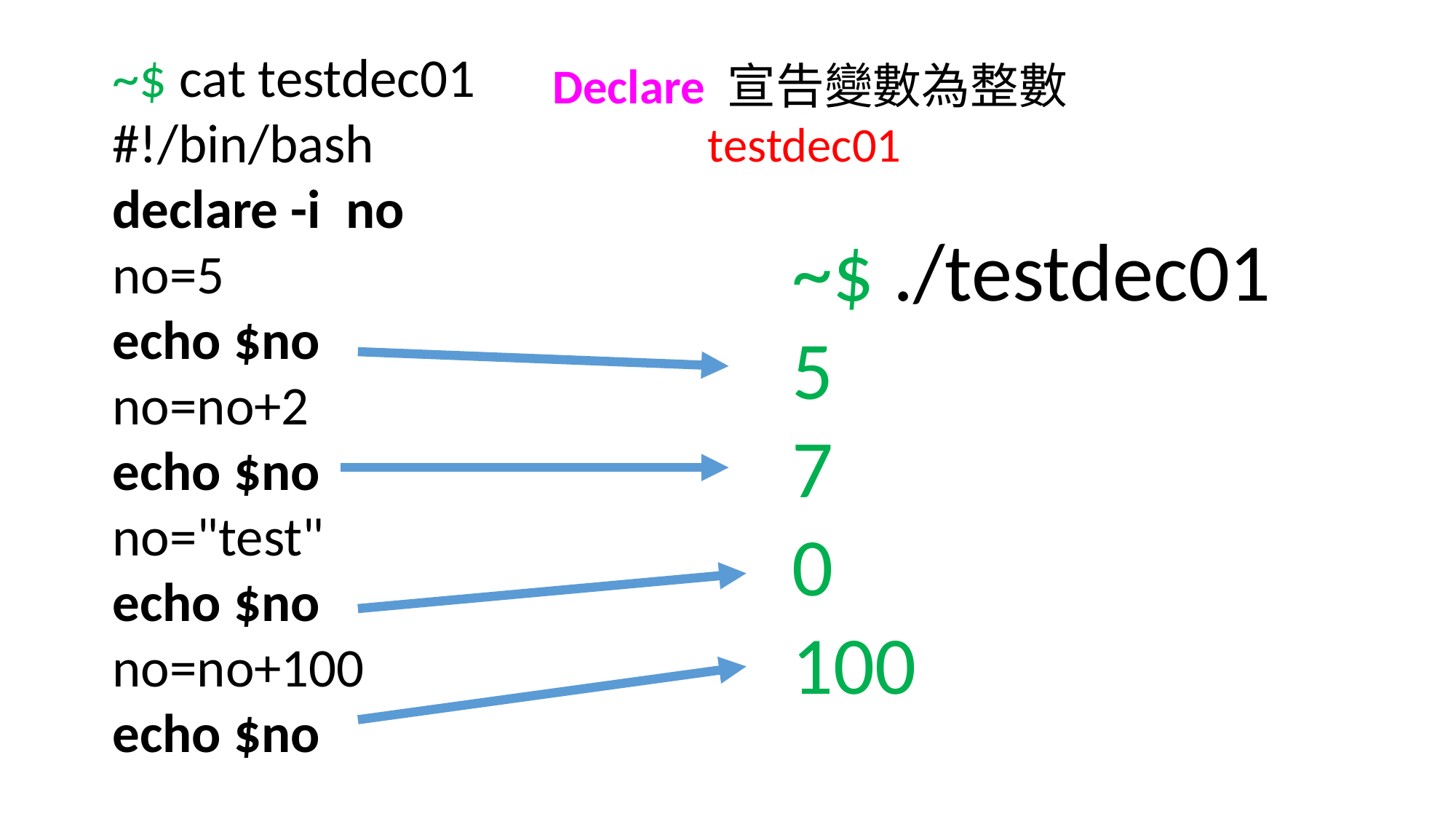

~$ cat testdec01
#!/bin/bash
declare -i  no
no=5
echo $no
no=no+2
echo $no
no="test"
echo $no
no=no+100
echo $no
~$ ./testdec01
5
7
0
100
Declare 宣告變數為整數
testdec01